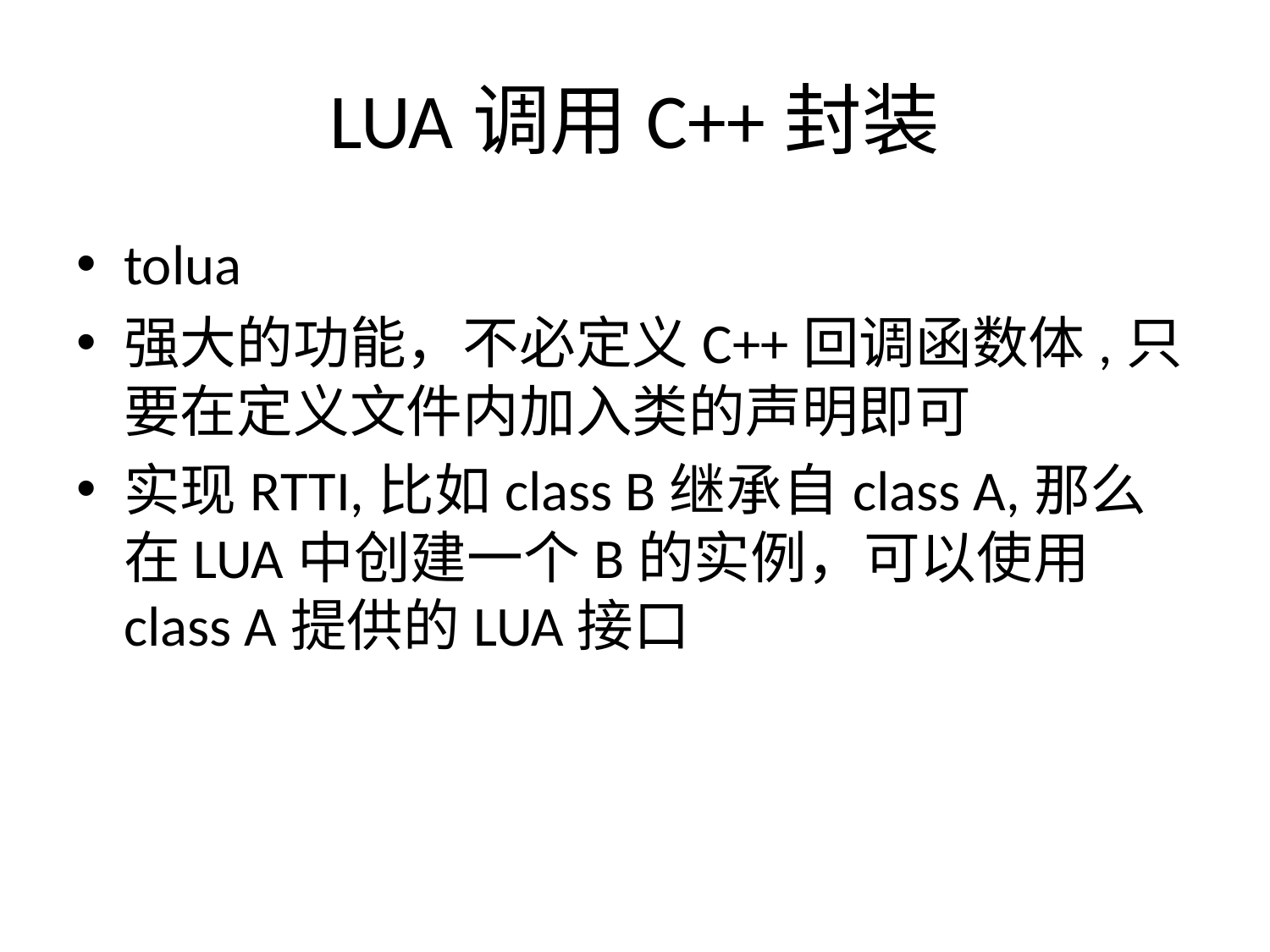

# LUA调用C++封装
tolua
强大的功能，不必定义C++回调函数体,只要在定义文件内加入类的声明即可
实现RTTI,比如class B继承自class A,那么在LUA中创建一个B的实例，可以使用class A提供的LUA接口